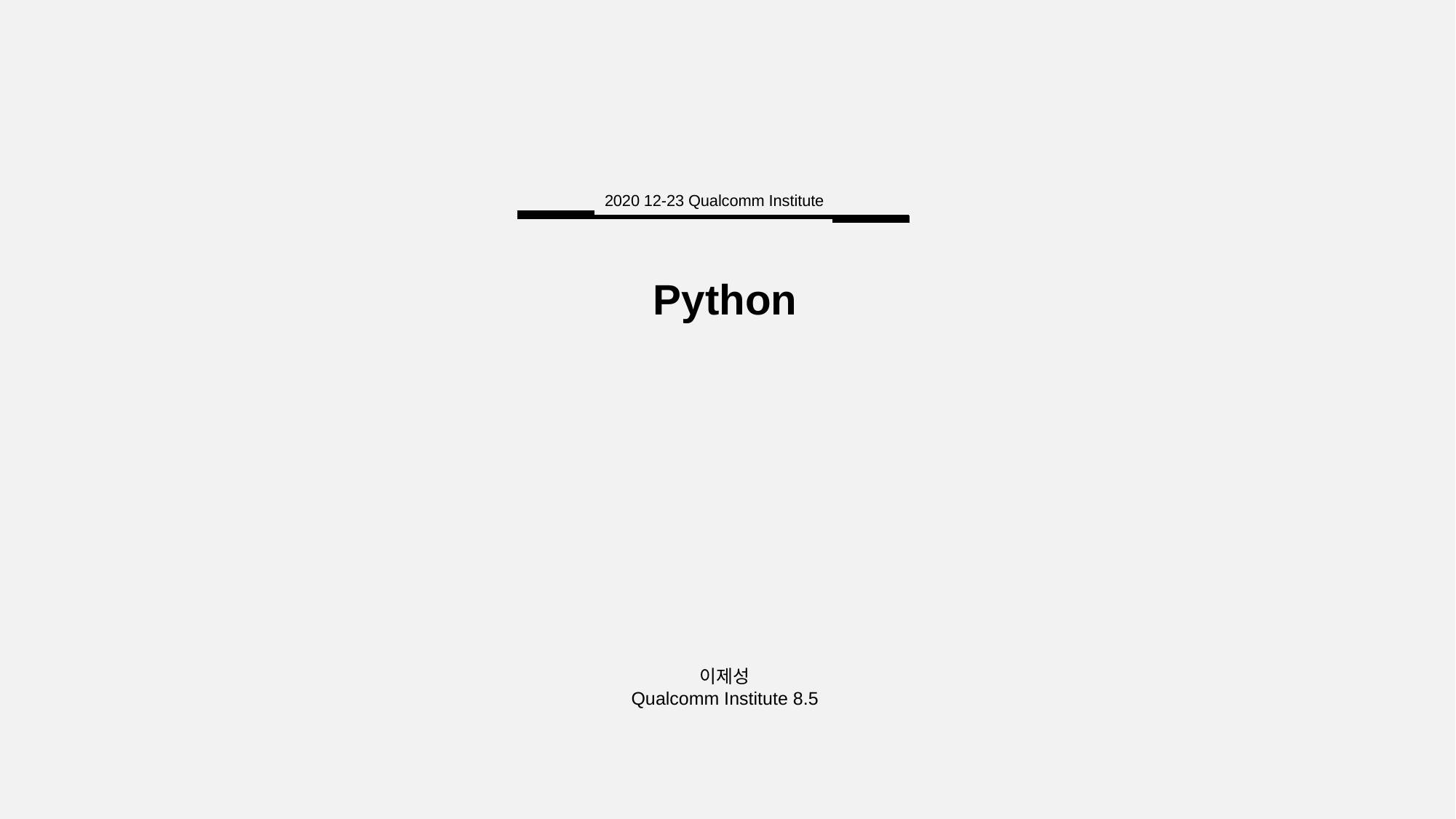

2020 12-23 Qualcomm Institute

Python
이제성
Qualcomm Institute 8.5